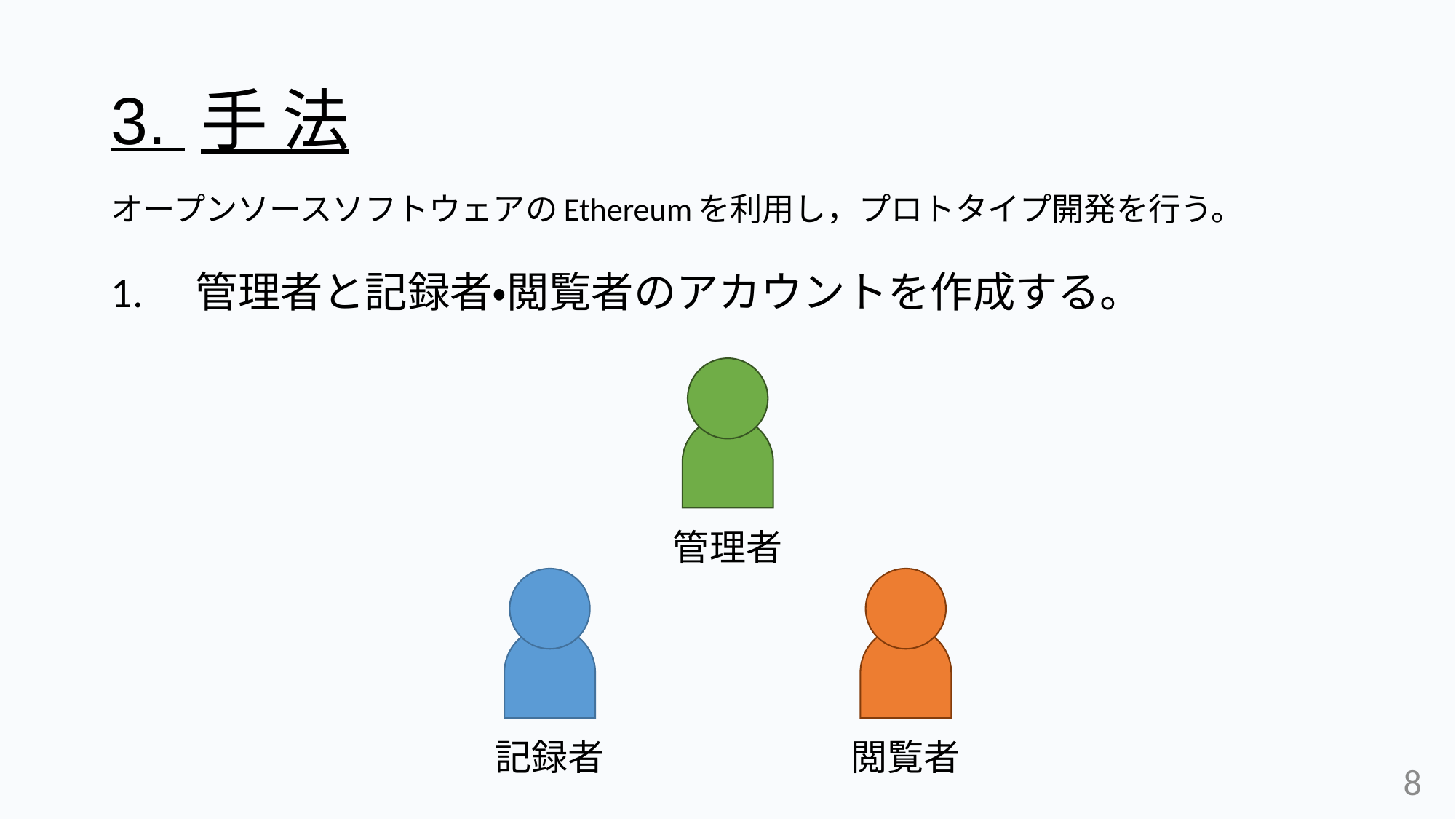

# 3. 手 法
オープンソースソフトウェアのEthereumを利用し，プロトタイプ開発を行う。
1.　管理者と記録者・閲覧者のアカウントを作成する。

管理者

記録者

閲覧者
8